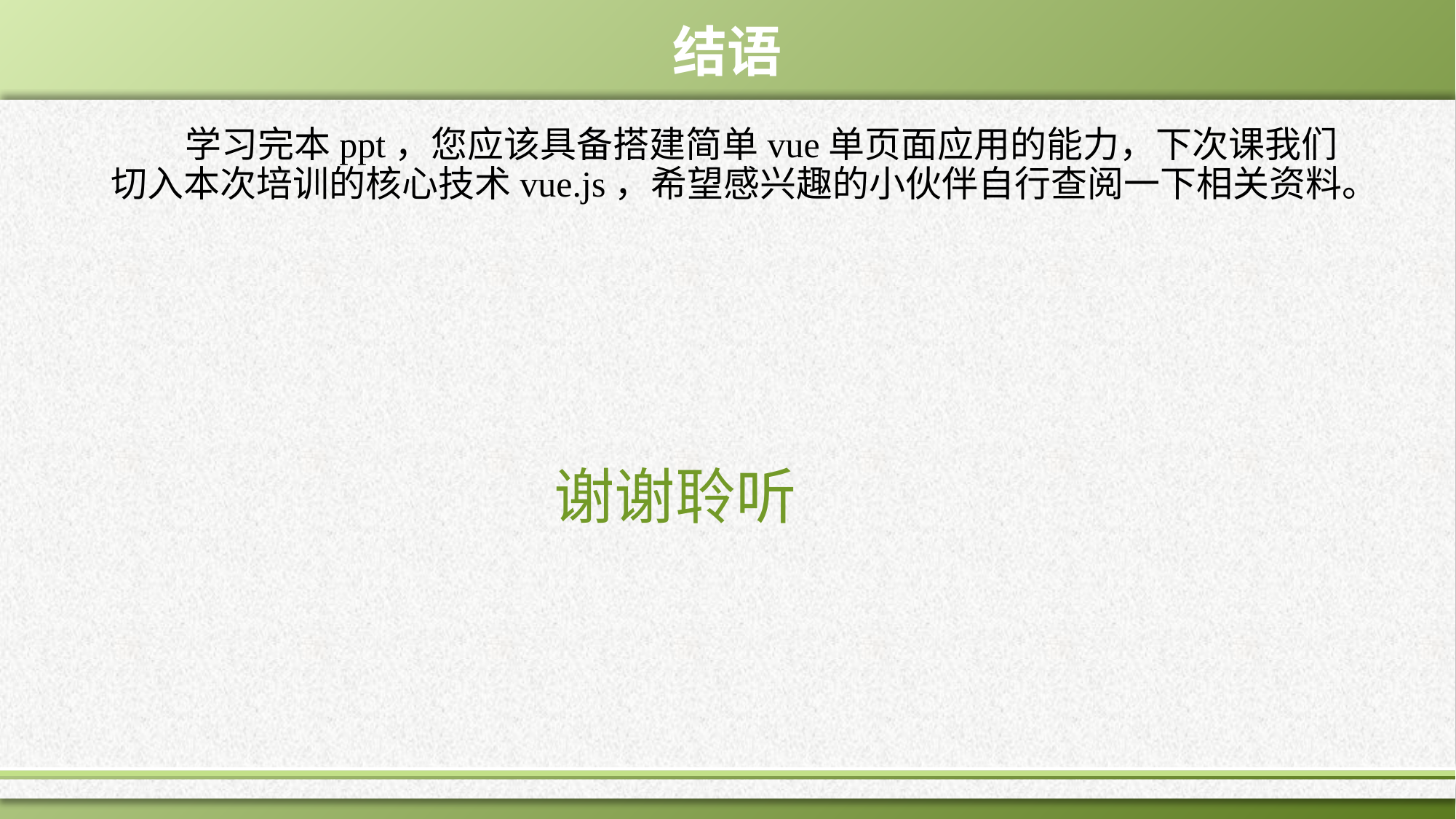

# 结语
        学习完本ppt，您应该具备搭建简单vue单页面应用的能力，下次课我们切入本次培训的核心技术vue.js，希望感兴趣的小伙伴自行查阅一下相关资料。

谢谢聆听